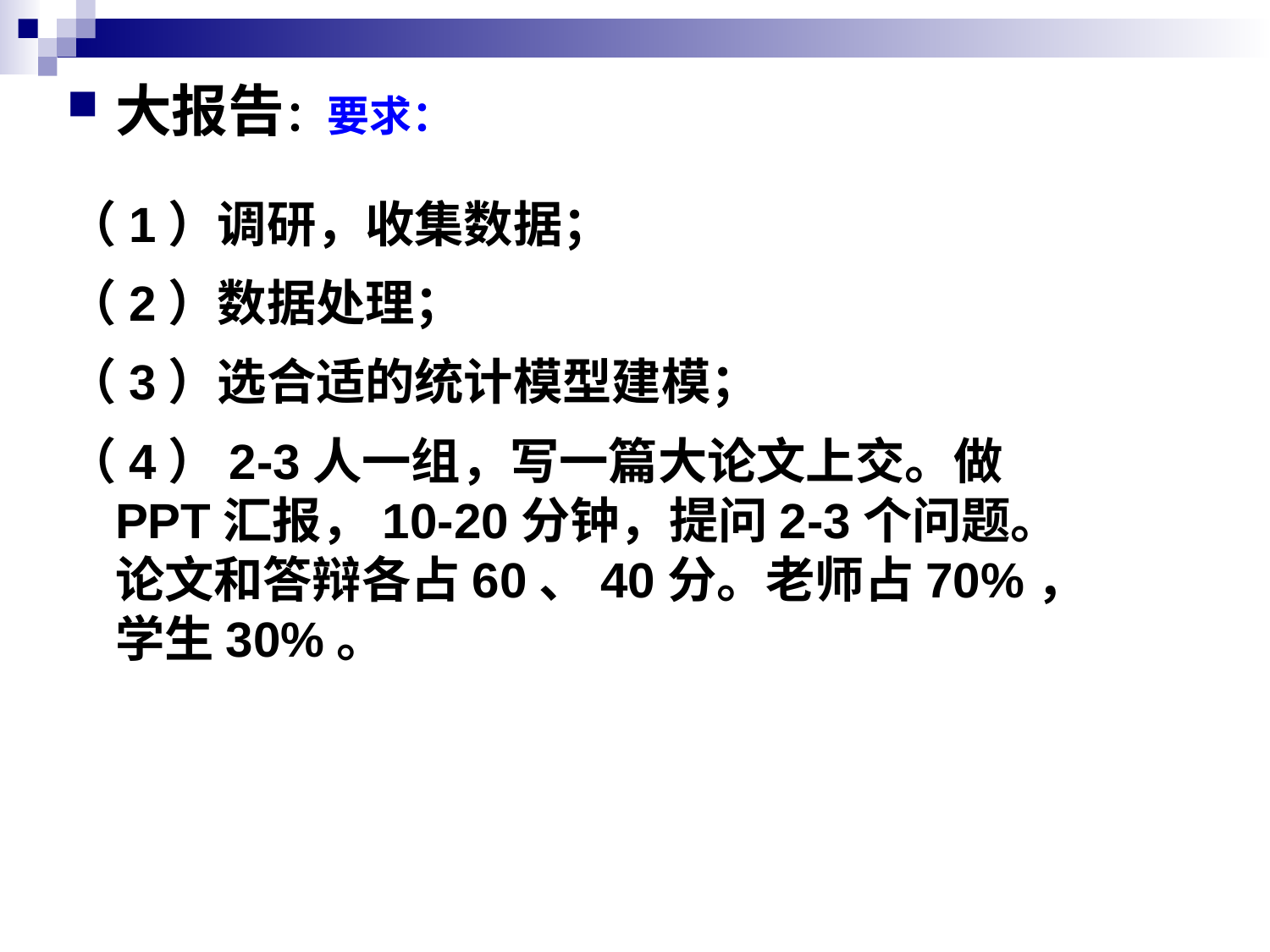

大报告：要求：
（1）调研，收集数据；
（2）数据处理；
（3）选合适的统计模型建模；
（4）2-3人一组，写一篇大论文上交。做PPT汇报，10-20分钟，提问2-3个问题。论文和答辩各占60、40分。老师占70%，学生30%。

5